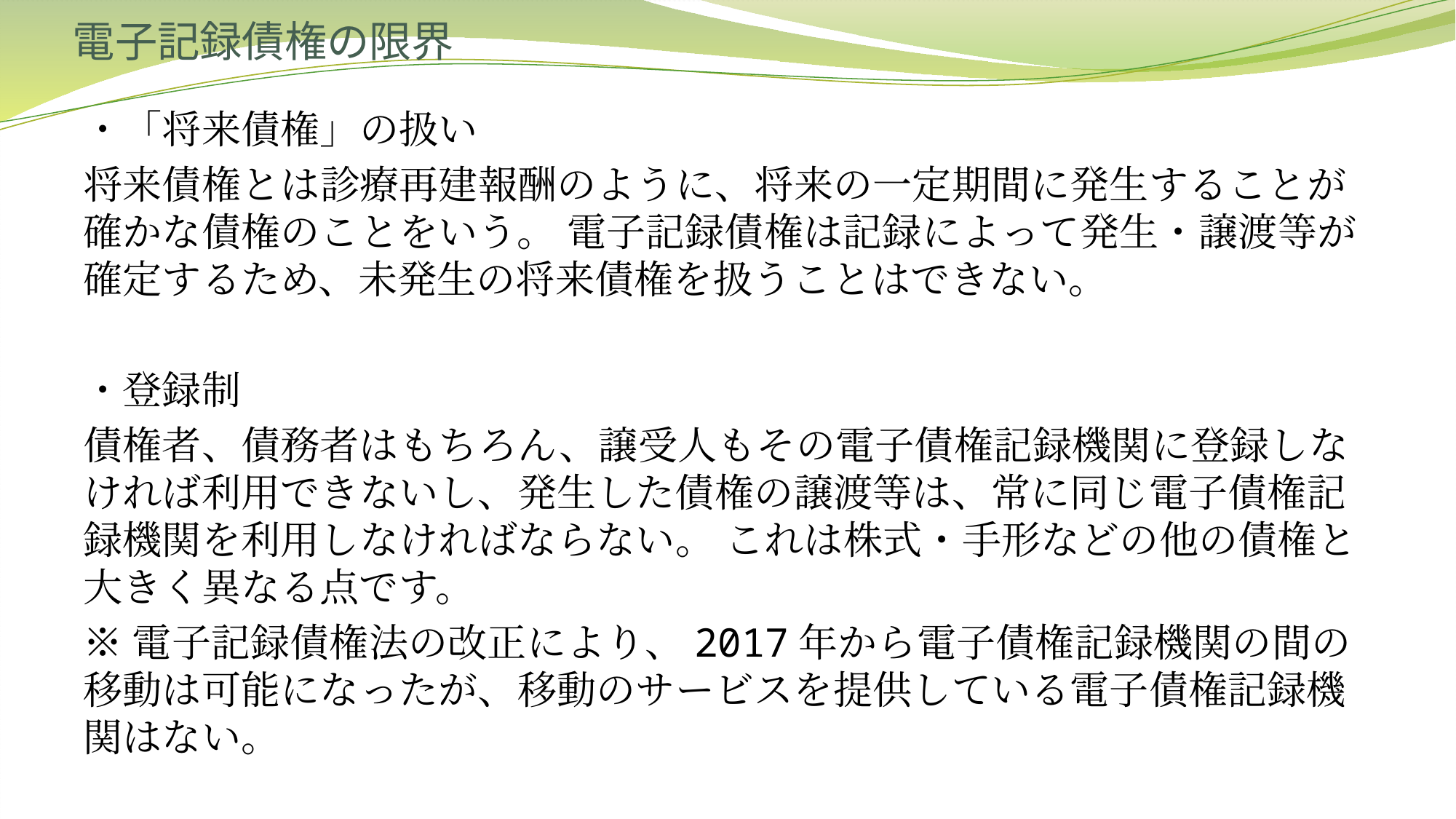

# 電子記録債権の限界
・「将来債権」の扱い
将来債権とは診療再建報酬のように、将来の一定期間に発生することが確かな債権のことをいう。 電子記録債権は記録によって発生・譲渡等が確定するため、未発生の将来債権を扱うことはできない。

・登録制
債権者、債務者はもちろん、譲受人もその電子債権記録機関に登録しなければ利用できないし、発生した債権の譲渡等は、常に同じ電子債権記録機関を利用しなければならない。 これは株式・手形などの他の債権と大きく異なる点です。
※電子記録債権法の改正により、2017年から電子債権記録機関の間の移動は可能になったが、移動のサービスを提供している電子債権記録機関はない。